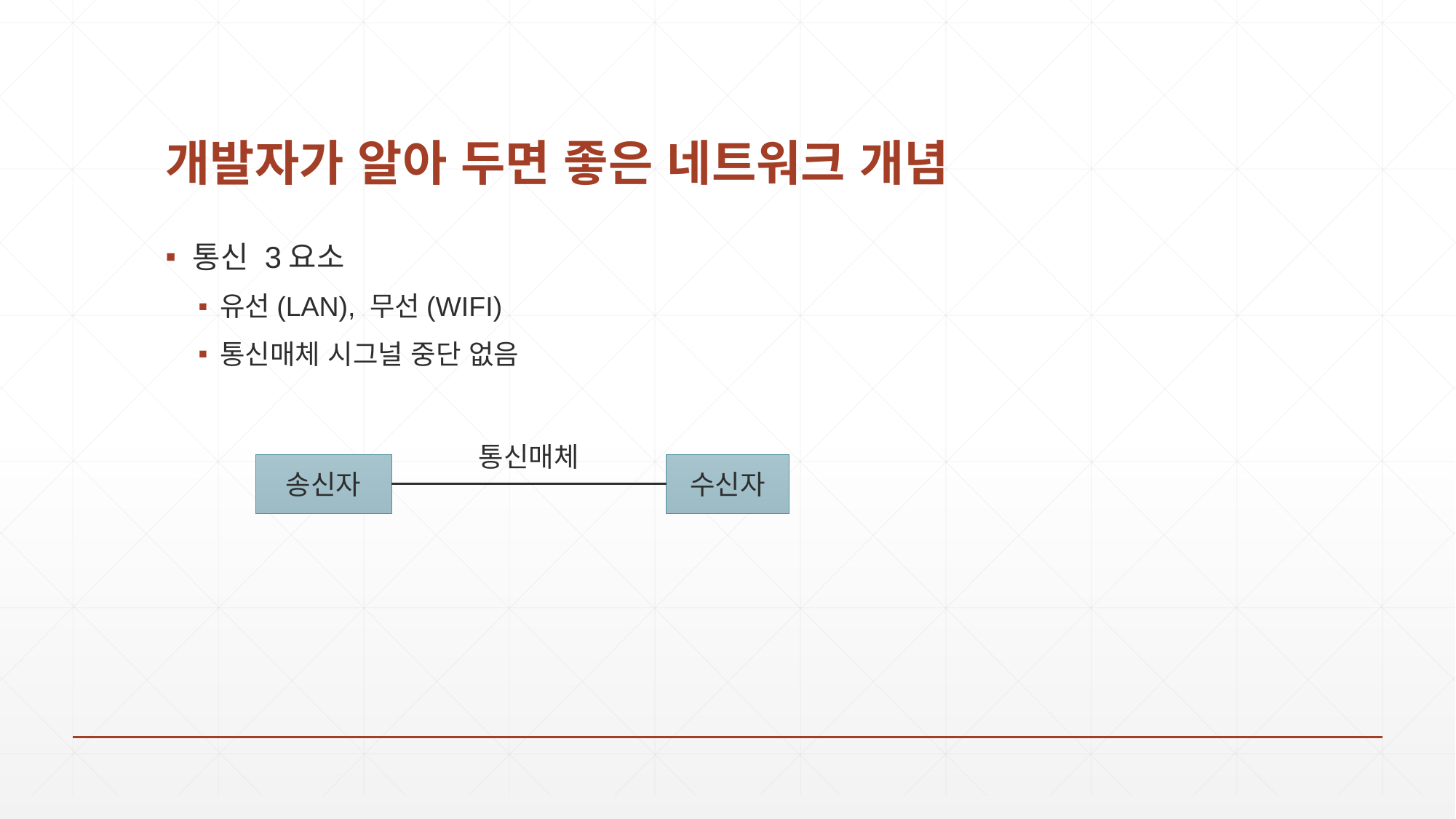

# 개발자가 알아 두면 좋은 네트워크 개념
통신 3요소
유선(LAN), 무선(WIFI)
통신매체 시그널 중단 없음
통신매체
송신자
수신자